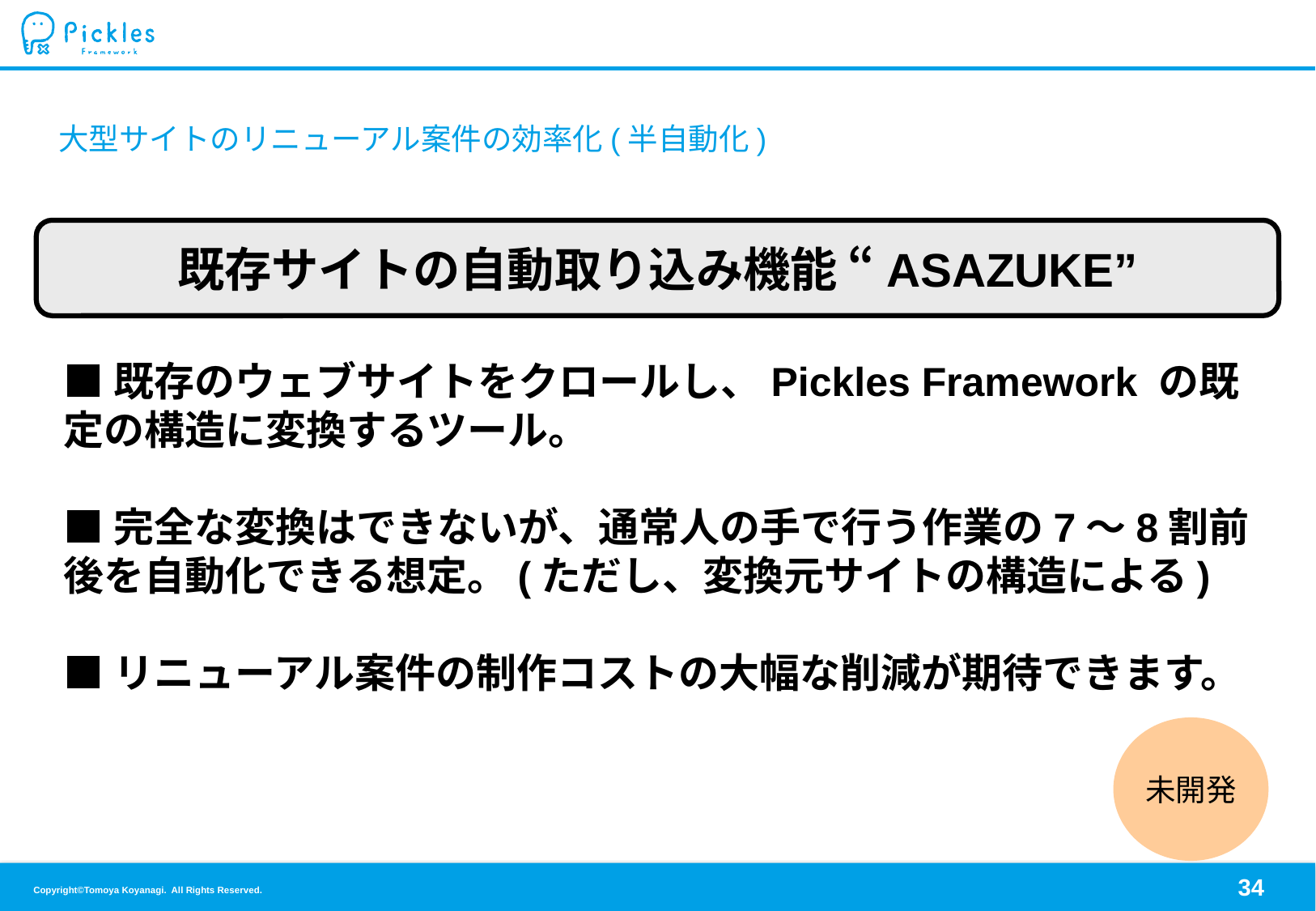

# 大型サイトのリニューアル案件の効率化(半自動化)
既存サイトの自動取り込み機能 “ASAZUKE”
■既存のウェブサイトをクロールし、Pickles Framework の既定の構造に変換するツール。

■完全な変換はできないが、通常人の手で行う作業の7～8割前後を自動化できる想定。(ただし、変換元サイトの構造による)

■リニューアル案件の制作コストの大幅な削減が期待できます。
未開発
34